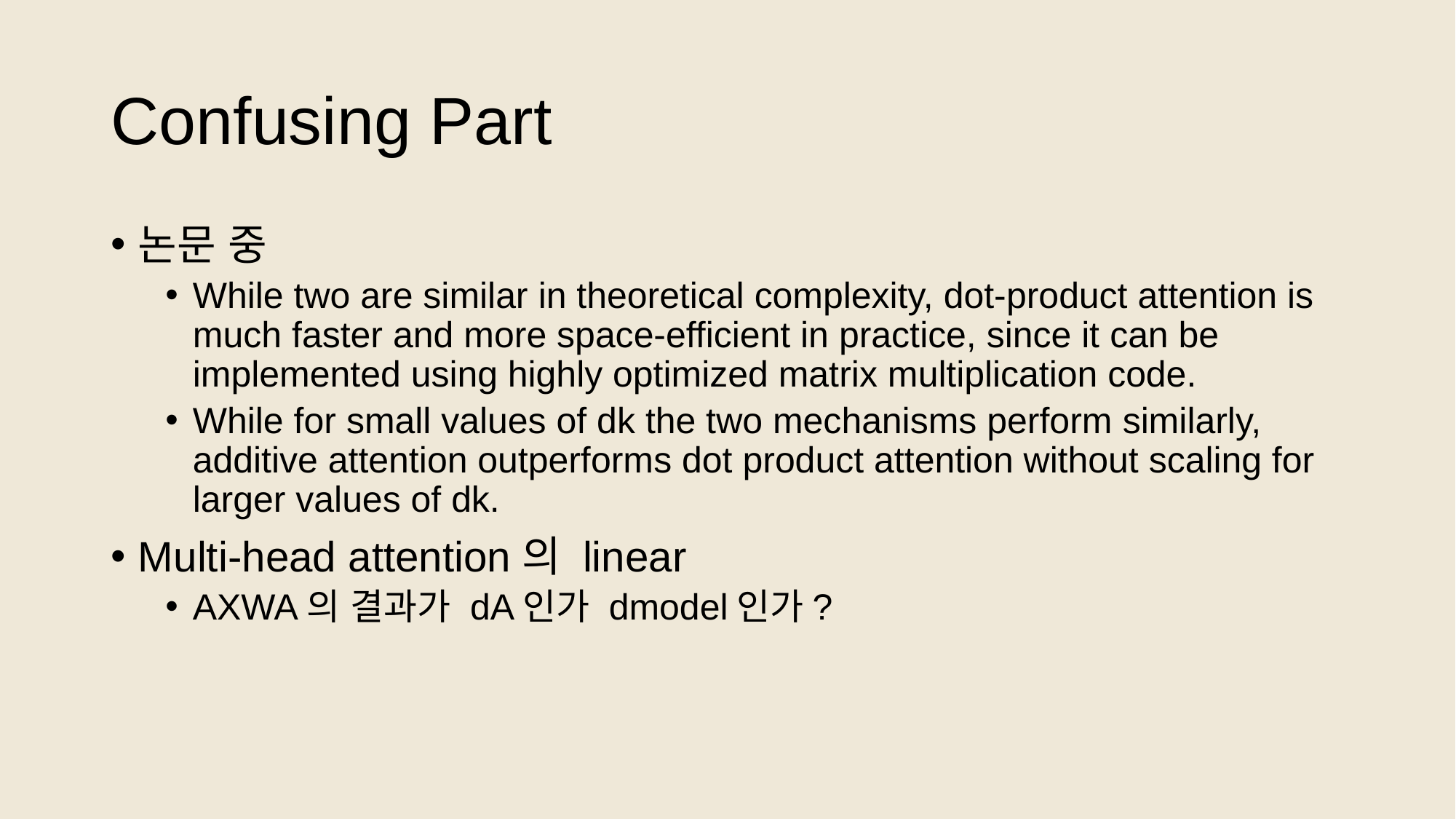

# Confusing Part
논문 중
While two are similar in theoretical complexity, dot-product attention is much faster and more space-efficient in practice, since it can be implemented using highly optimized matrix multiplication code.
While for small values of dk the two mechanisms perform similarly, additive attention outperforms dot product attention without scaling for larger values of dk.
Multi-head attention의 linear
AXWA의 결과가 dA인가 dmodel인가?